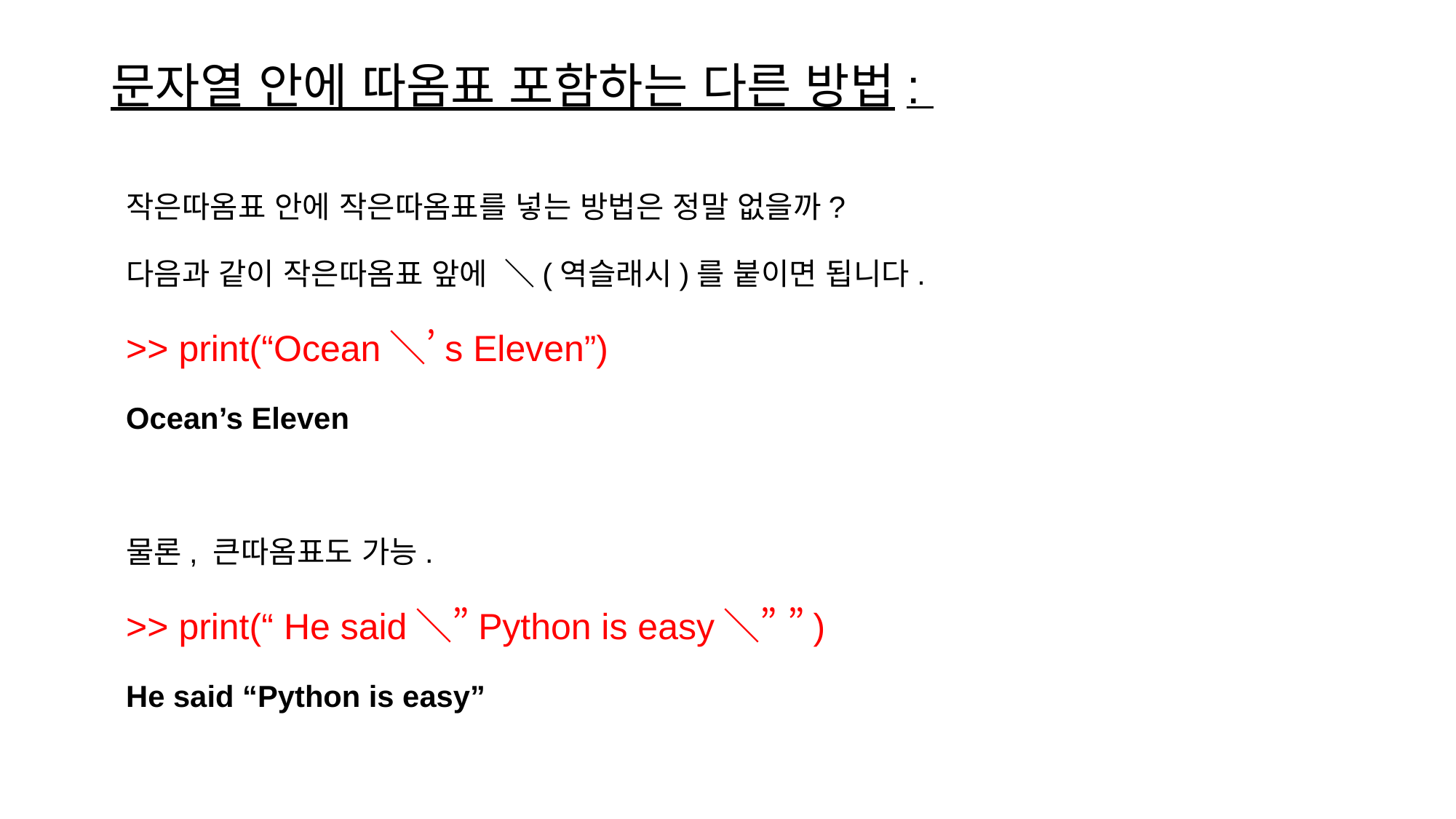

# 문자열 안에 따옴표 포함하는 다른 방법:
작은따옴표 안에 작은따옴표를 넣는 방법은 정말 없을까?
다음과 같이 작은따옴표 앞에  ＼(역슬래시)를 붙이면 됩니다.
>> print(“Ocean＼’s Eleven”)
Ocean’s Eleven

물론, 큰따옴표도 가능.
>> print(“ He said＼”Python is easy＼” ”)
He said “Python is easy”